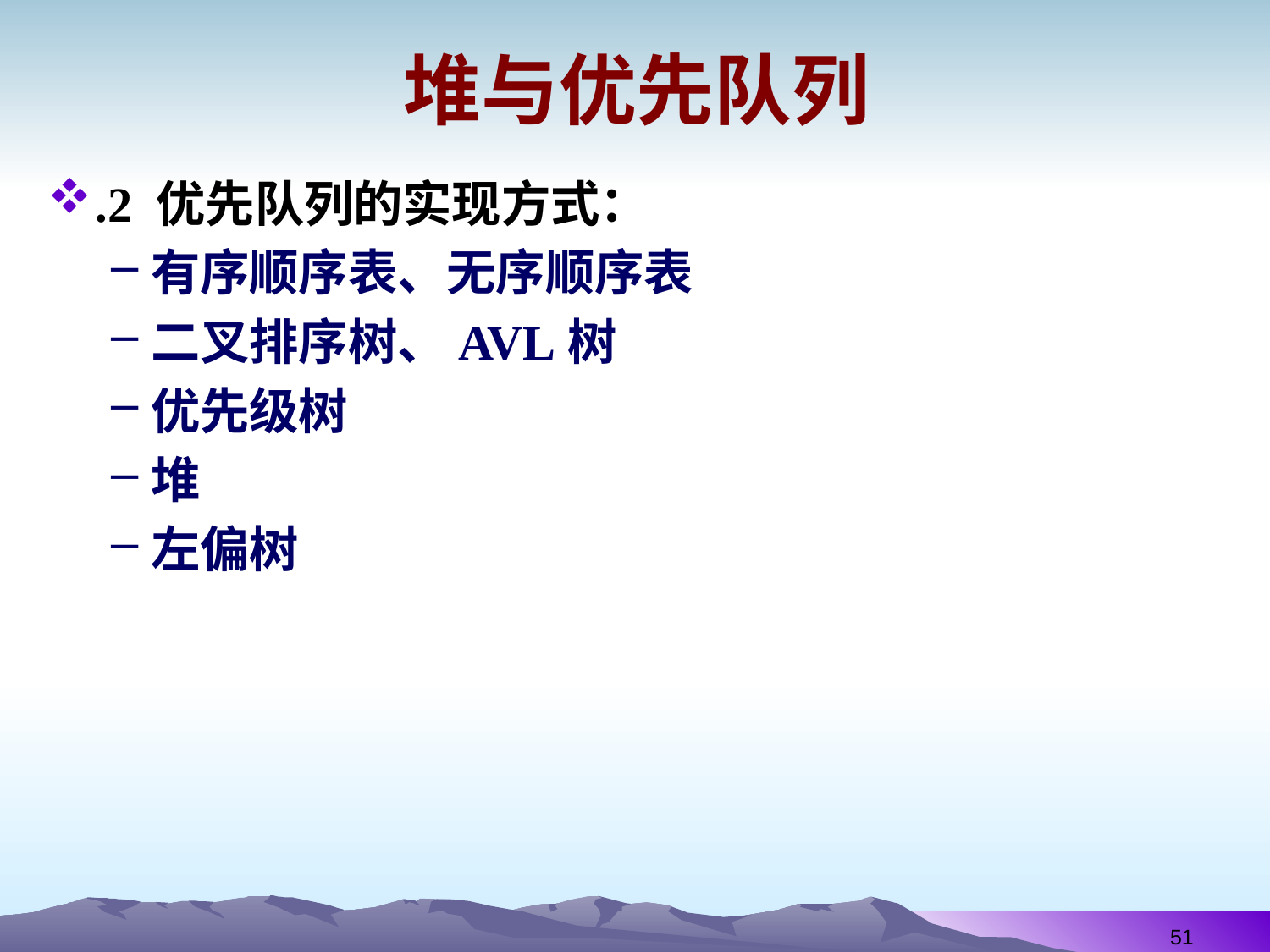

# 堆与优先队列
.2 优先队列的实现方式：
有序顺序表、无序顺序表
二叉排序树、AVL树
优先级树
堆
左偏树

51